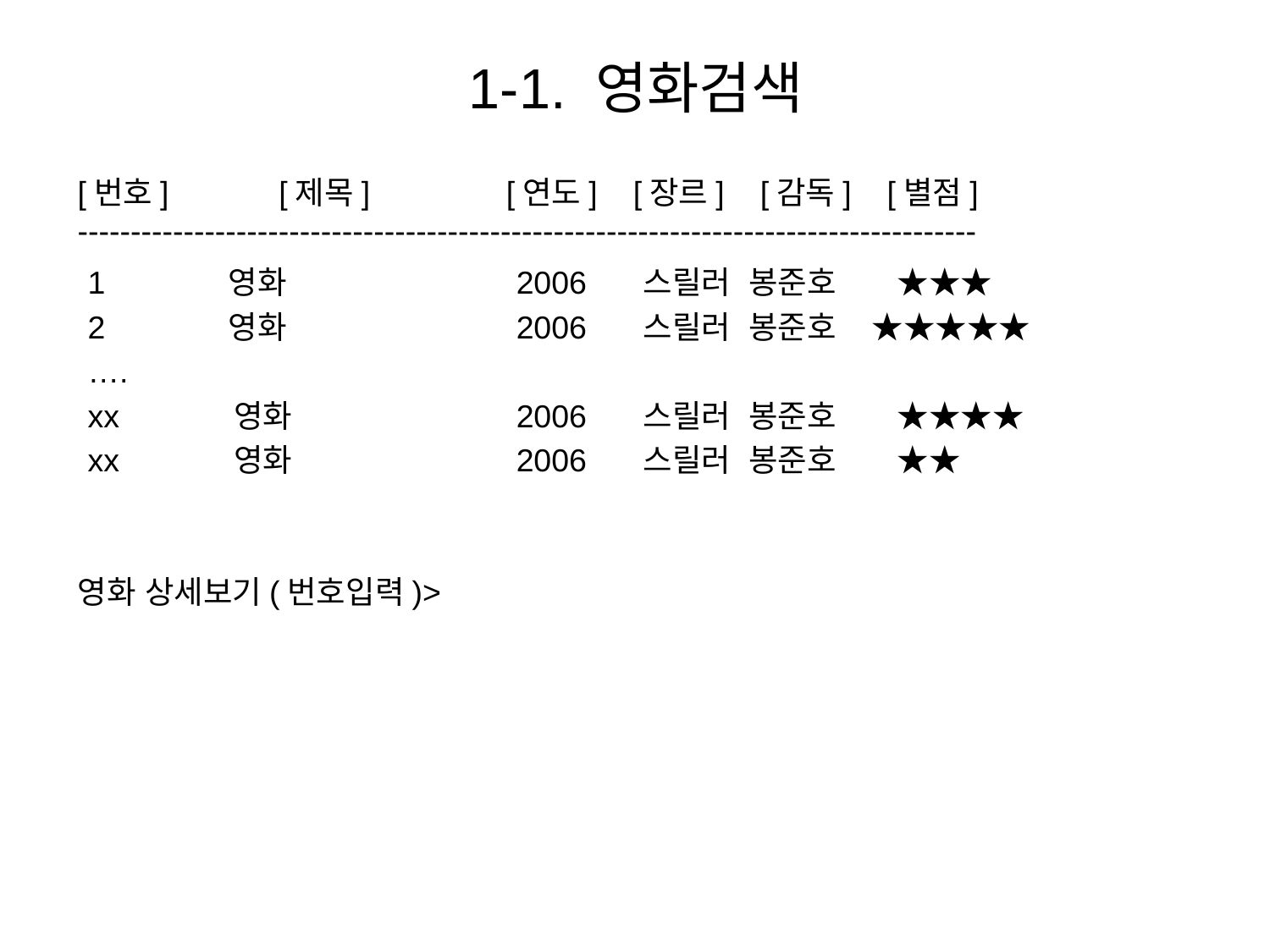

1-1. 영화검색
[번호]	   [제목]		[연도]	[장르]	[감독]    [별점]
-------------------------------------------------------------------------------------

1             영화		2006	스릴러  봉준호	★★★
2             영화		2006	스릴러  봉준호    ★★★★★
….
xx            영화		2006	스릴러  봉준호	★★★★
xx            영화		2006	스릴러  봉준호	★★

영화 상세보기(번호입력)>